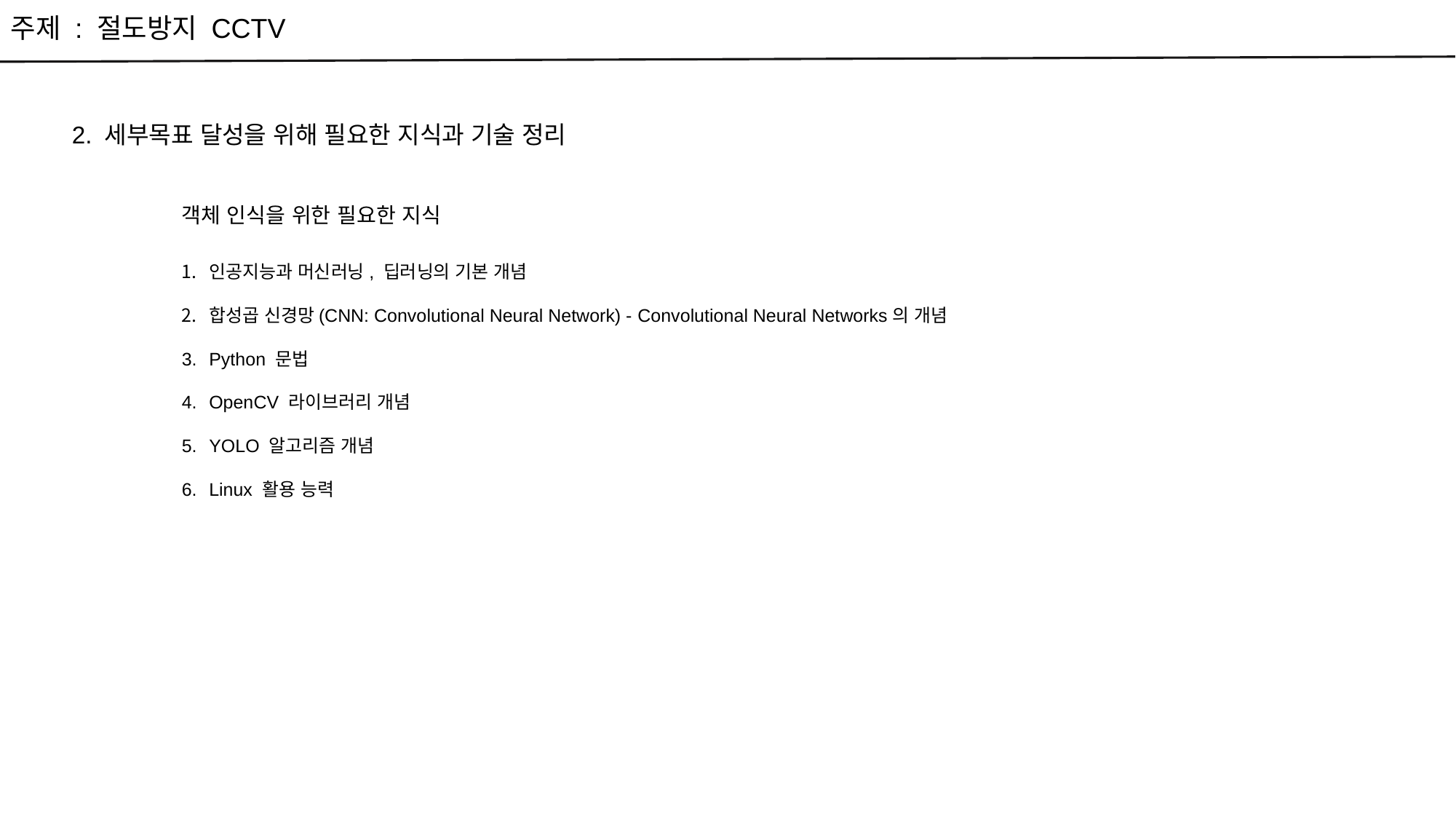

주제 : 절도방지 CCTV

2. 세부목표 달성을 위해 필요한 지식과 기술 정리
객체 인식을 위한 필요한 지식
인공지능과 머신러닝, 딥러닝의 기본 개념
합성곱 신경망(CNN: Convolutional Neural Network) - Convolutional Neural Networks의 개념
Python 문법
OpenCV 라이브러리 개념
YOLO 알고리즘 개념
Linux 활용 능력